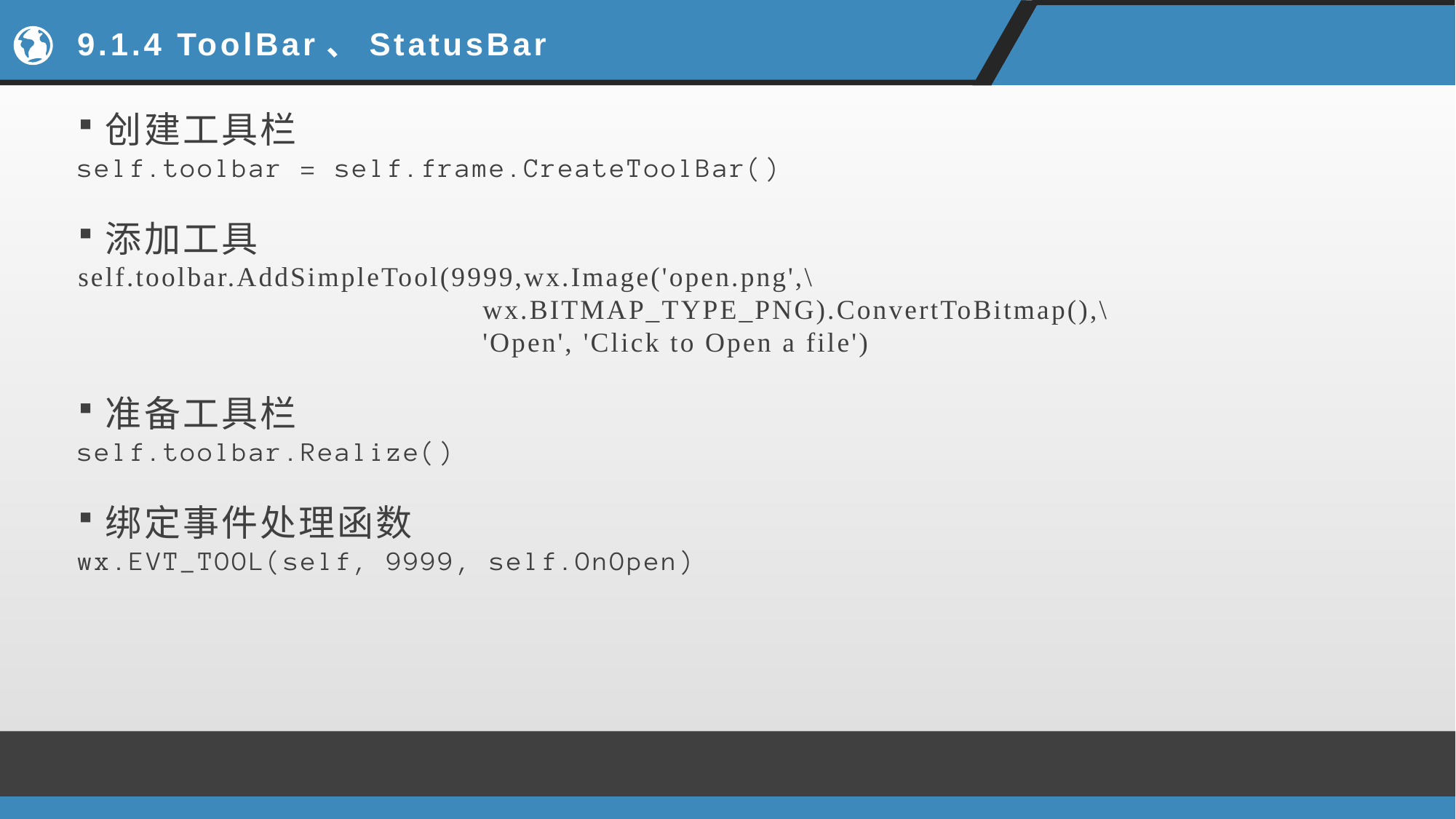

# 9.1.4 ToolBar、StatusBar

创建工具栏
self.toolbar = self.frame.CreateToolBar()

添加工具
self.toolbar.AddSimpleTool(9999,wx.Image('open.png',\
                                            wx.BITMAP_TYPE_PNG).ConvertToBitmap(),\
                                            'Open', 'Click to Open a file')

准备工具栏
self.toolbar.Realize()

绑定事件处理函数
wx.EVT_TOOL(self, 9999, self.OnOpen)